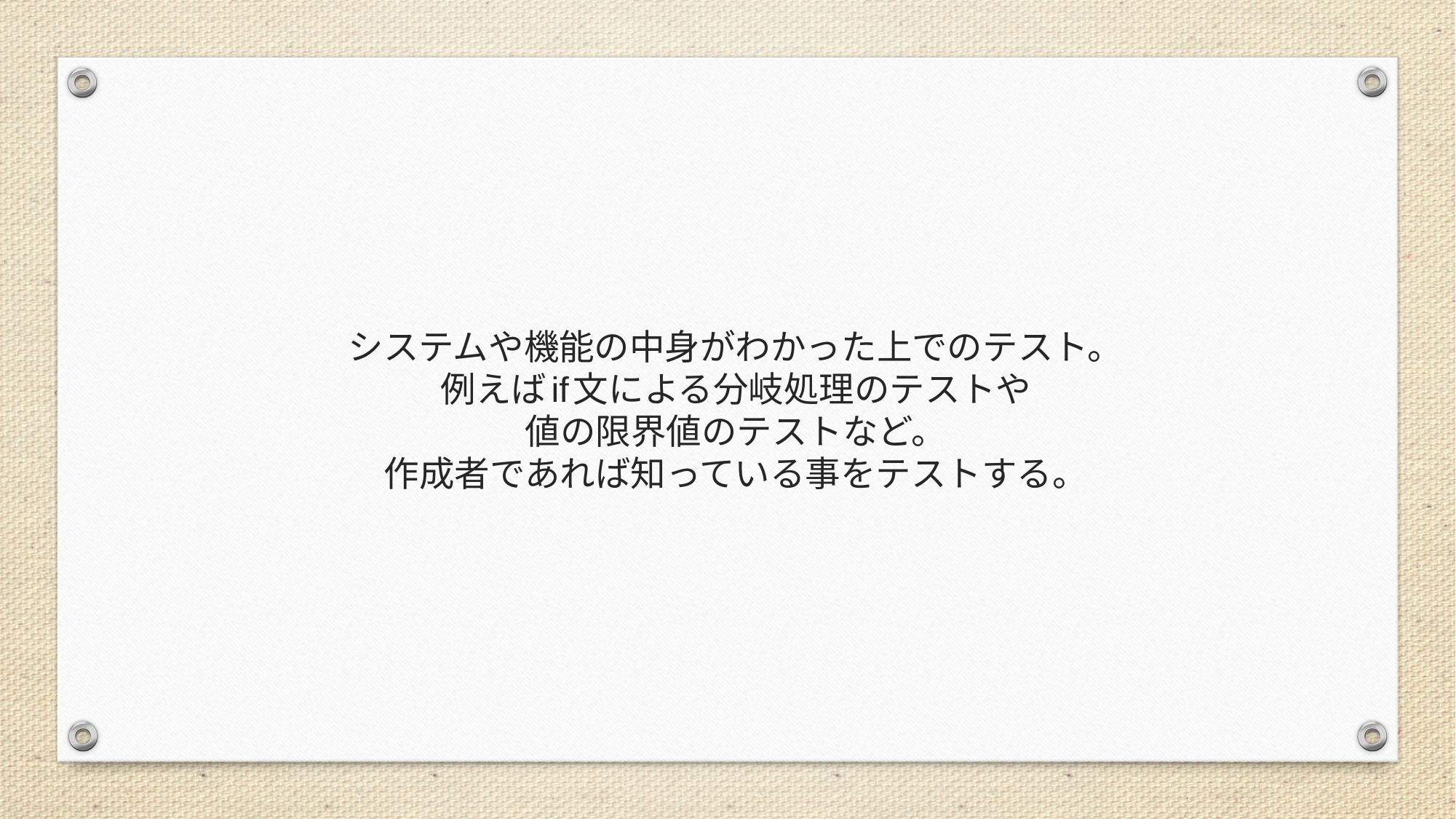

システムや機能の中身がわかった上でのテスト。
例えばif文による分岐処理のテストや
値の限界値のテストなど。
作成者であれば知っている事をテストする。